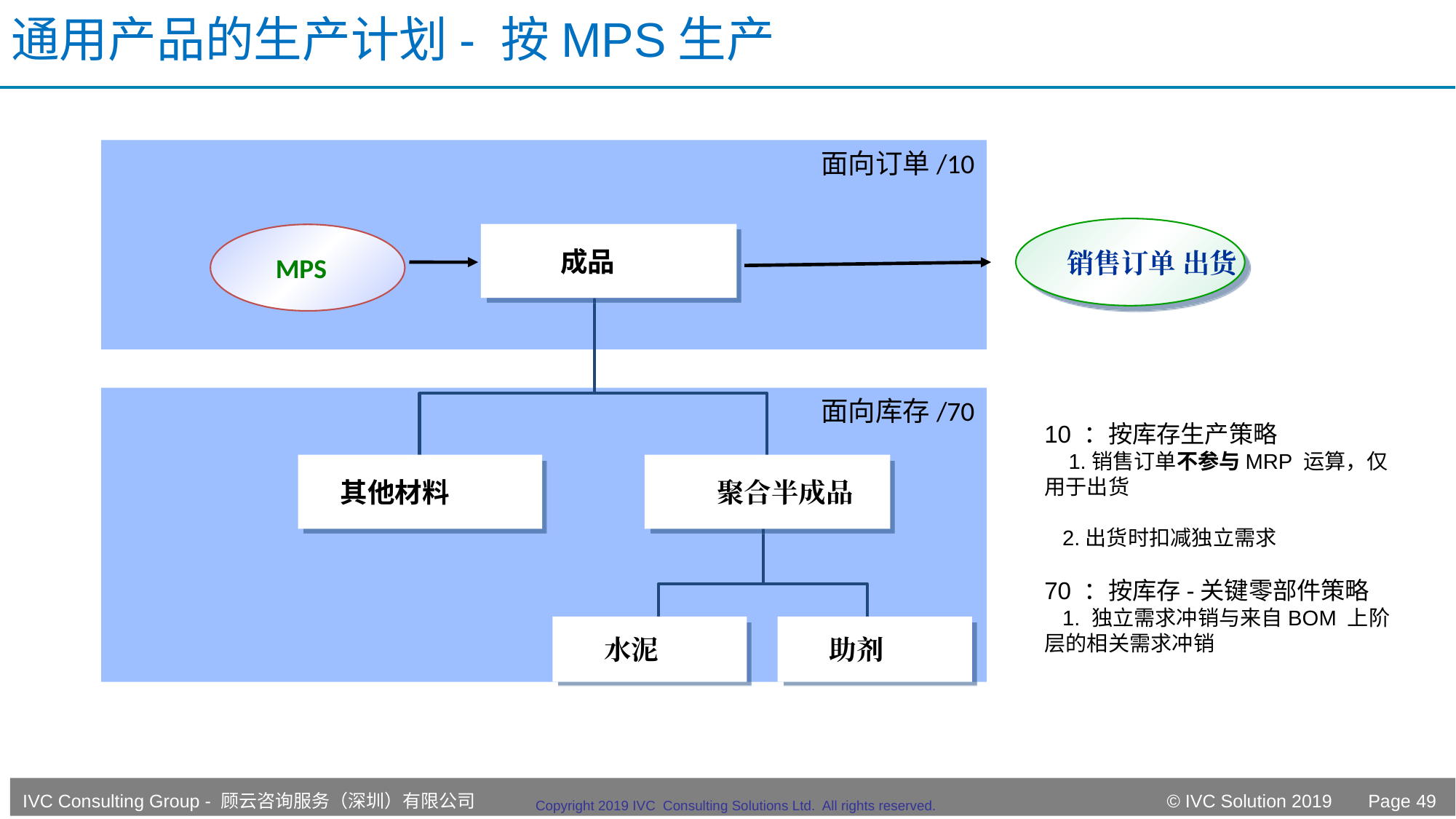

# 通用产品的生产计划- 按MPS生产
面向订单/10
销售订单 出货
         成品
    MPS

面向库存/70
10 ：按库存生产策略
    1.销售订单不参与MRP 运算，仅用于出货

   2.出货时扣减独立需求

70 ：按库存-关键零部件策略
   1. 独立需求冲销与来自BOM 上阶层的相关需求冲销

   其他材料

       聚合半成品

    水泥
    助剂